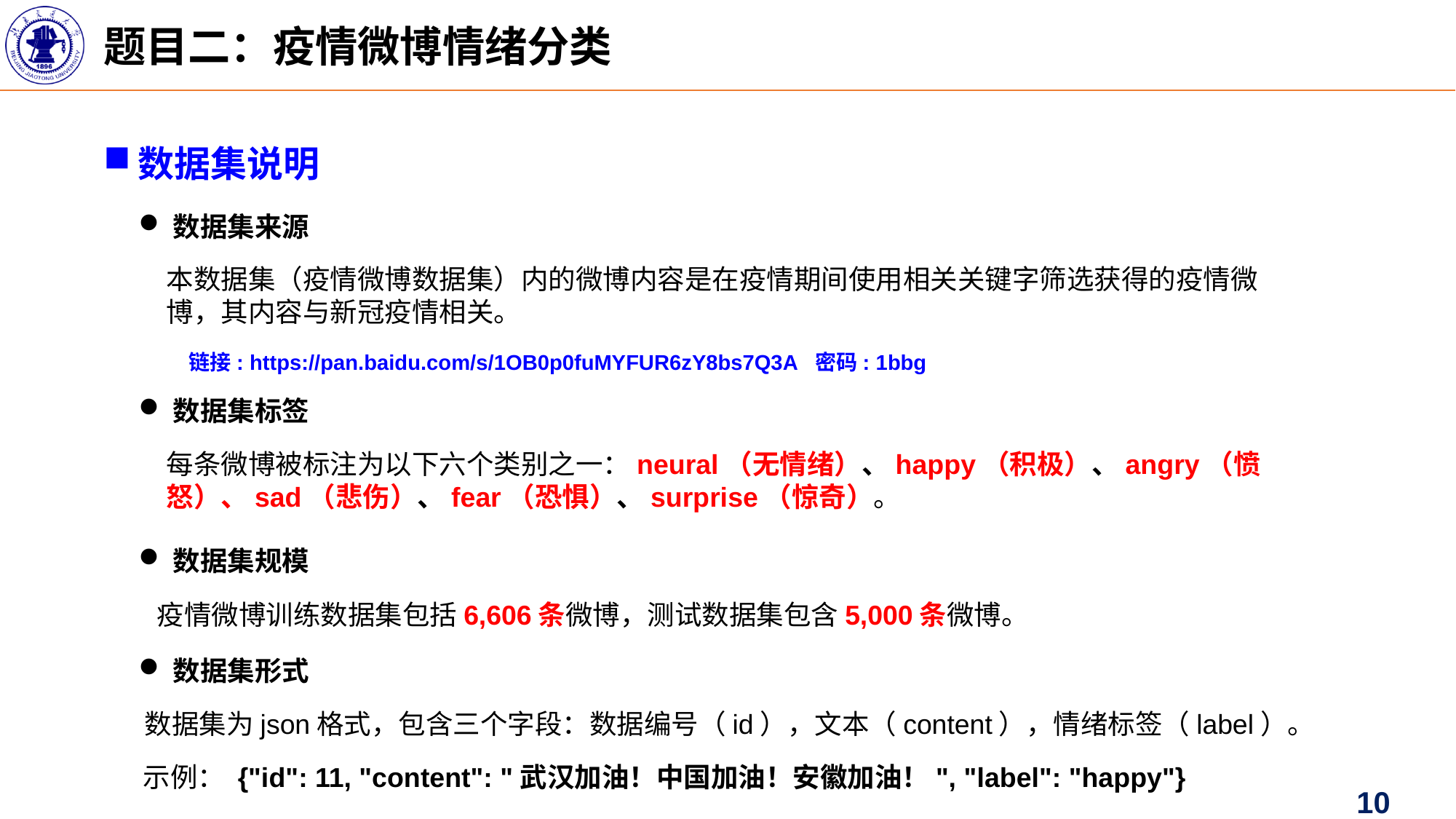

题目二：疫情微博情绪分类
数据集说明
数据集来源
本数据集（疫情微博数据集）内的微博内容是在疫情期间使用相关关键字筛选获得的疫情微博，其内容与新冠疫情相关。
链接: https://pan.baidu.com/s/1OB0p0fuMYFUR6zY8bs7Q3A  密码: 1bbg
数据集标签
每条微博被标注为以下六个类别之一：neural（无情绪）、happy（积极）、angry（愤怒）、sad（悲伤）、fear（恐惧）、surprise（惊奇）。
数据集规模
疫情微博训练数据集包括6,606条微博，测试数据集包含5,000条微博。
数据集形式
数据集为json格式，包含三个字段：数据编号（id），文本（content），情绪标签（label）。
示例： {"id": 11, "content": "武汉加油！中国加油！安徽加油！", "label": "happy"}